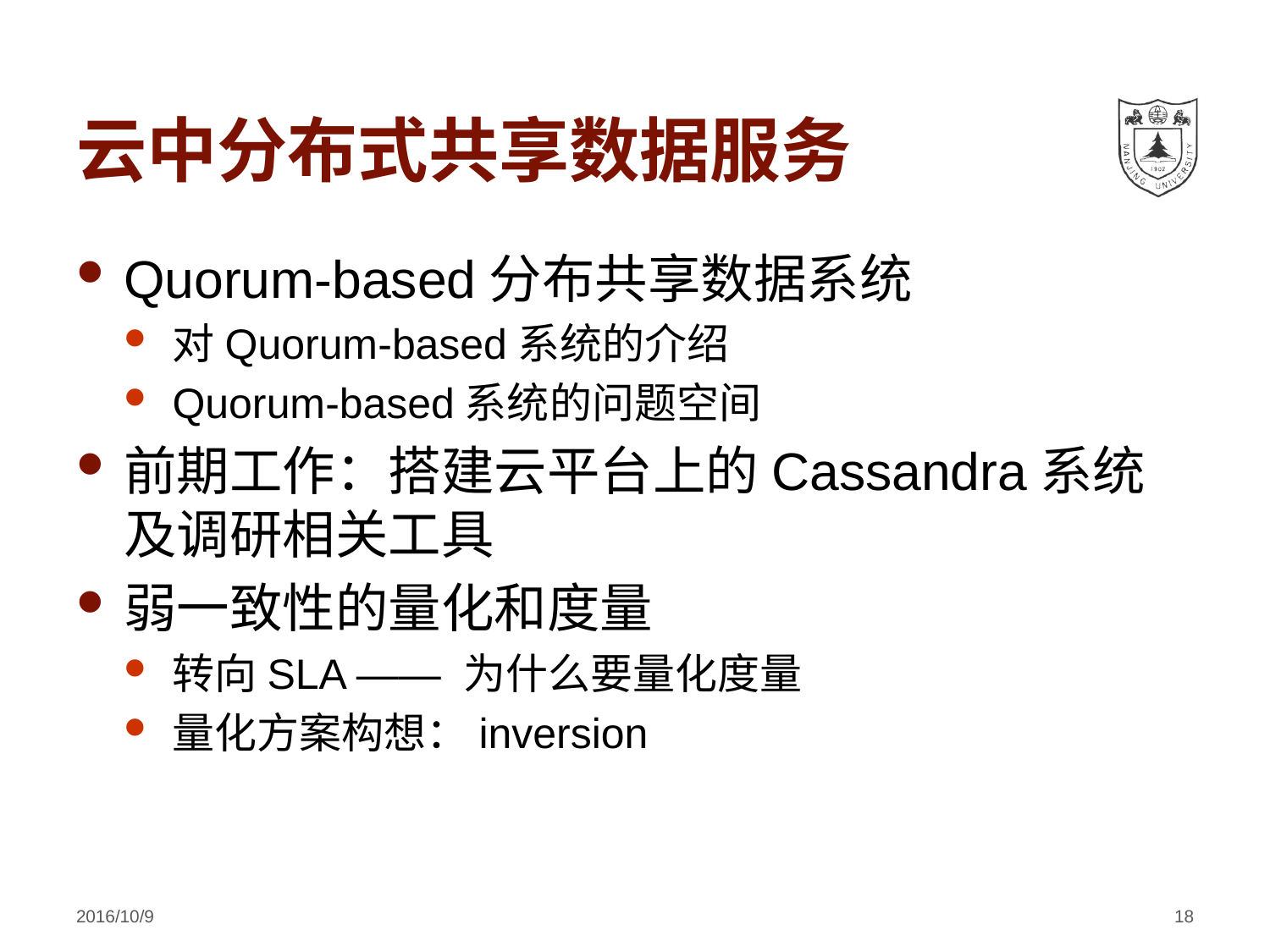

# 云中分布式共享数据服务
Quorum-based分布共享数据系统
对Quorum-based系统的介绍
Quorum-based系统的问题空间
前期工作：搭建云平台上的Cassandra系统及调研相关工具
弱一致性的量化和度量
转向SLA —— 为什么要量化度量
量化方案构想：inversion

2016/10/9
18